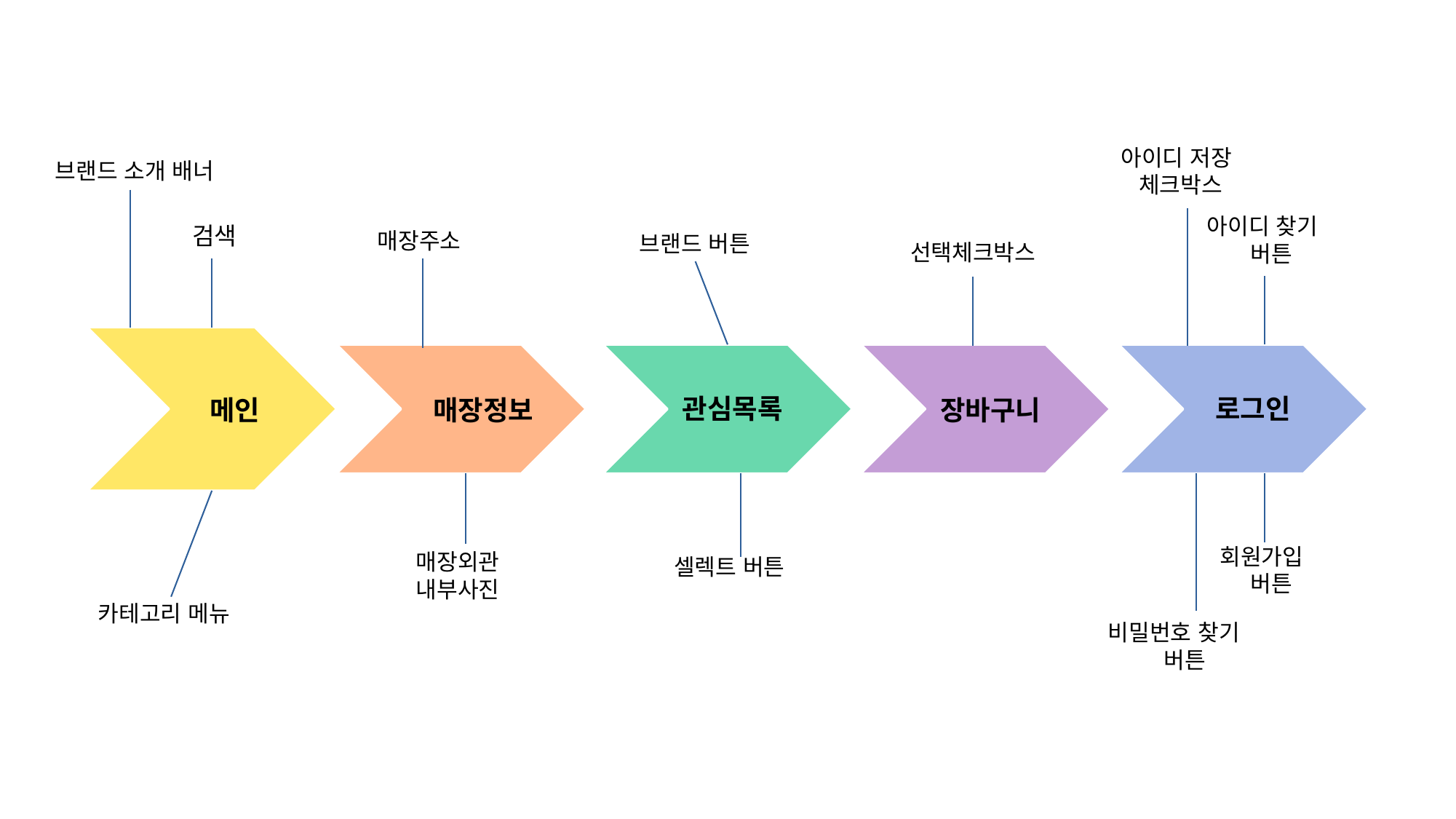

아이디 저장
  체크박스
브랜드 소개 배너
아이디 찾기
      버튼
검색
매장주소
브랜드 버튼
선택체크박스

관심목록
로그인
메인
매장정보
장바구니
회원가입
    버튼
매장외관
내부사진
셀렉트 버튼
카테고리 메뉴
비밀번호 찾기
        버튼